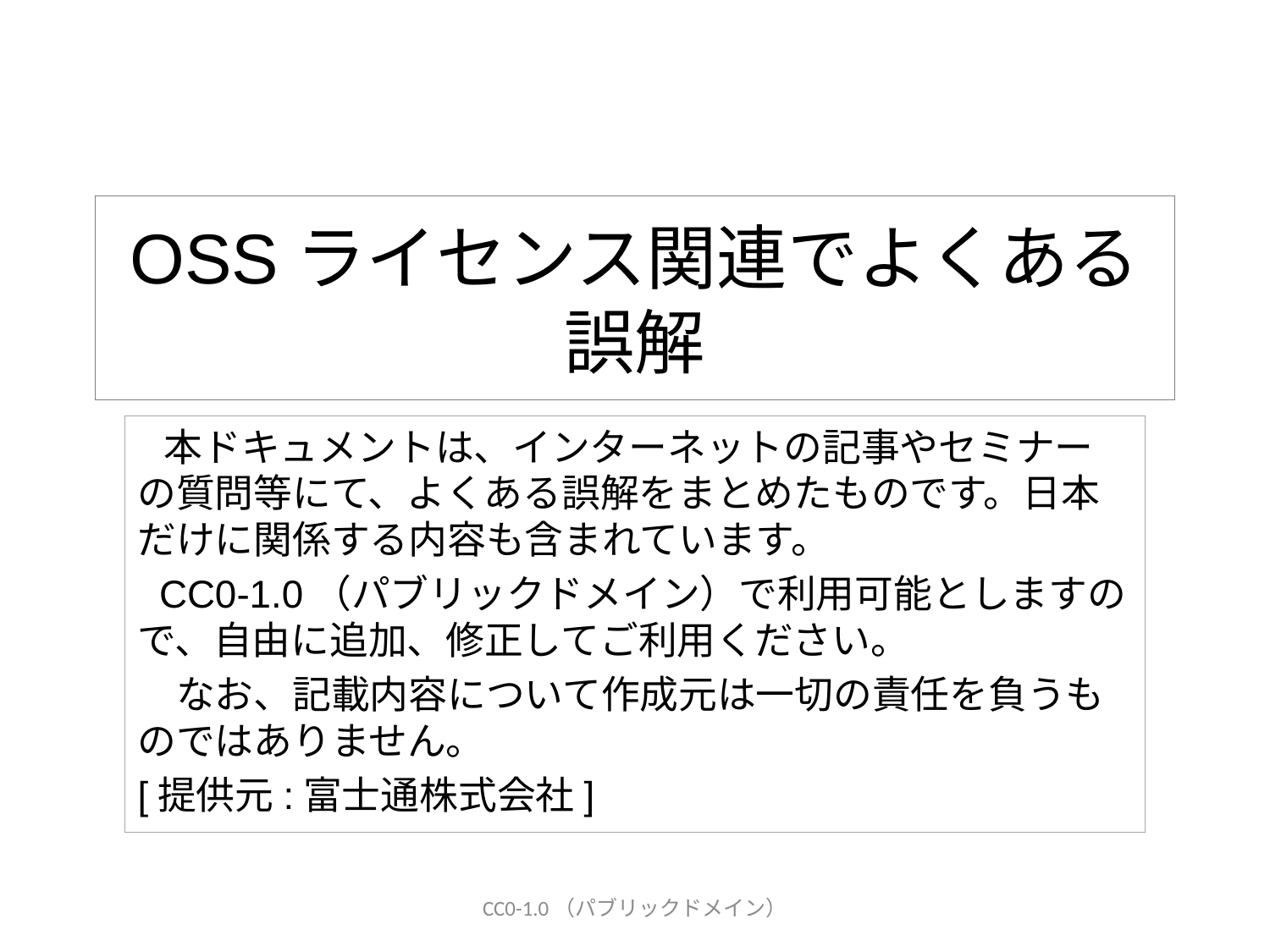

# OSSライセンス関連でよくある誤解
  本ドキュメントは、インターネットの記事やセミナーの質問等にて、よくある誤解をまとめたものです。日本だけに関係する内容も含まれています。
  CC0-1.0（パブリックドメイン）で利用可能としますので、自由に追加、修正してご利用ください。
　なお、記載内容について作成元は一切の責任を負うものではありません。
[提供元:富士通株式会社]
CC0-1.0（パブリックドメイン）